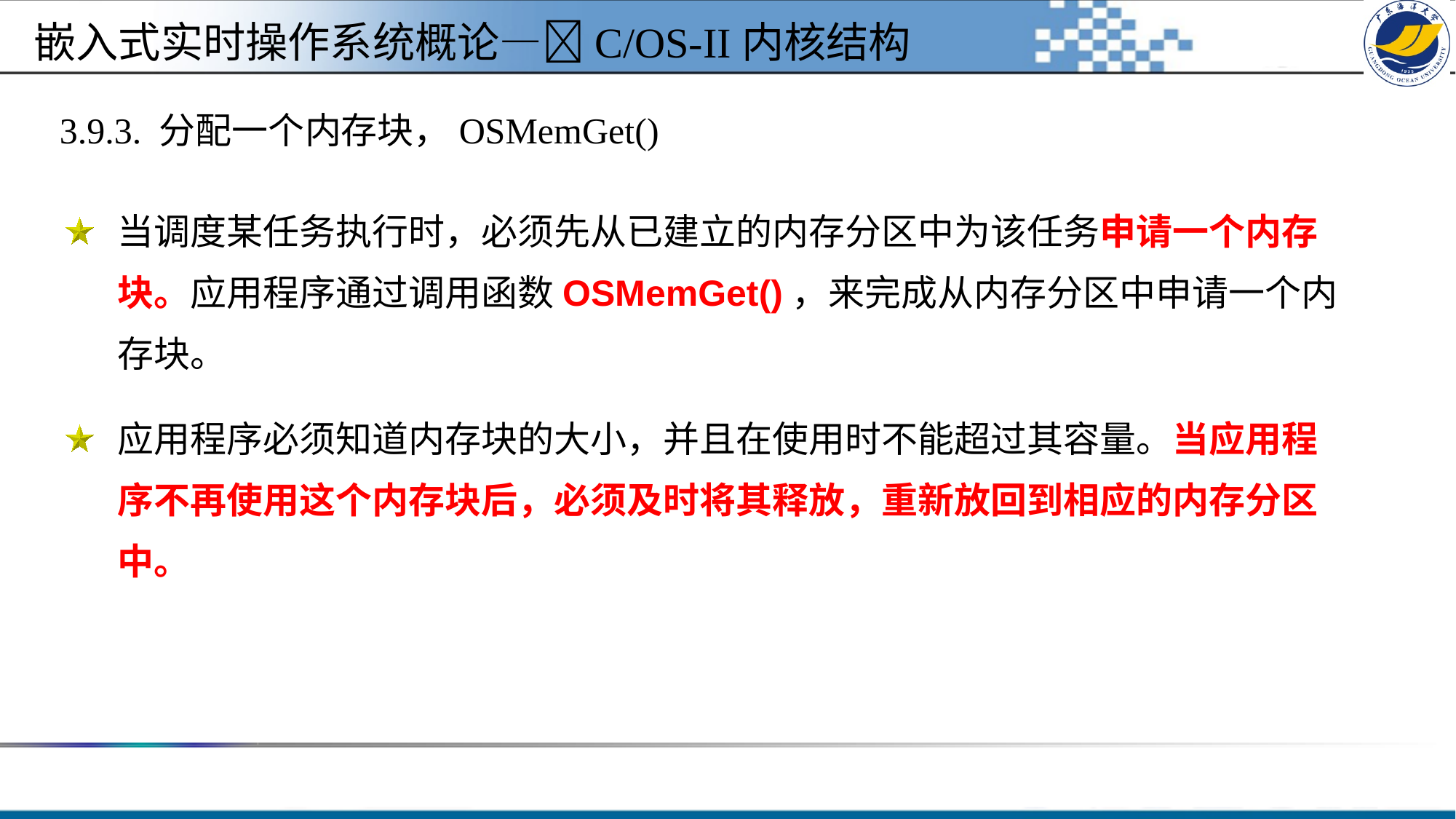

嵌入式实时操作系统概论—μC/OS-II内核结构
# 3.9.3. 分配一个内存块，OSMemGet()
当调度某任务执行时，必须先从已建立的内存分区中为该任务申请一个内存块。应用程序通过调用函数OSMemGet()，来完成从内存分区中申请一个内存块。
应用程序必须知道内存块的大小，并且在使用时不能超过其容量。当应用程序不再使用这个内存块后，必须及时将其释放，重新放回到相应的内存分区中。
88